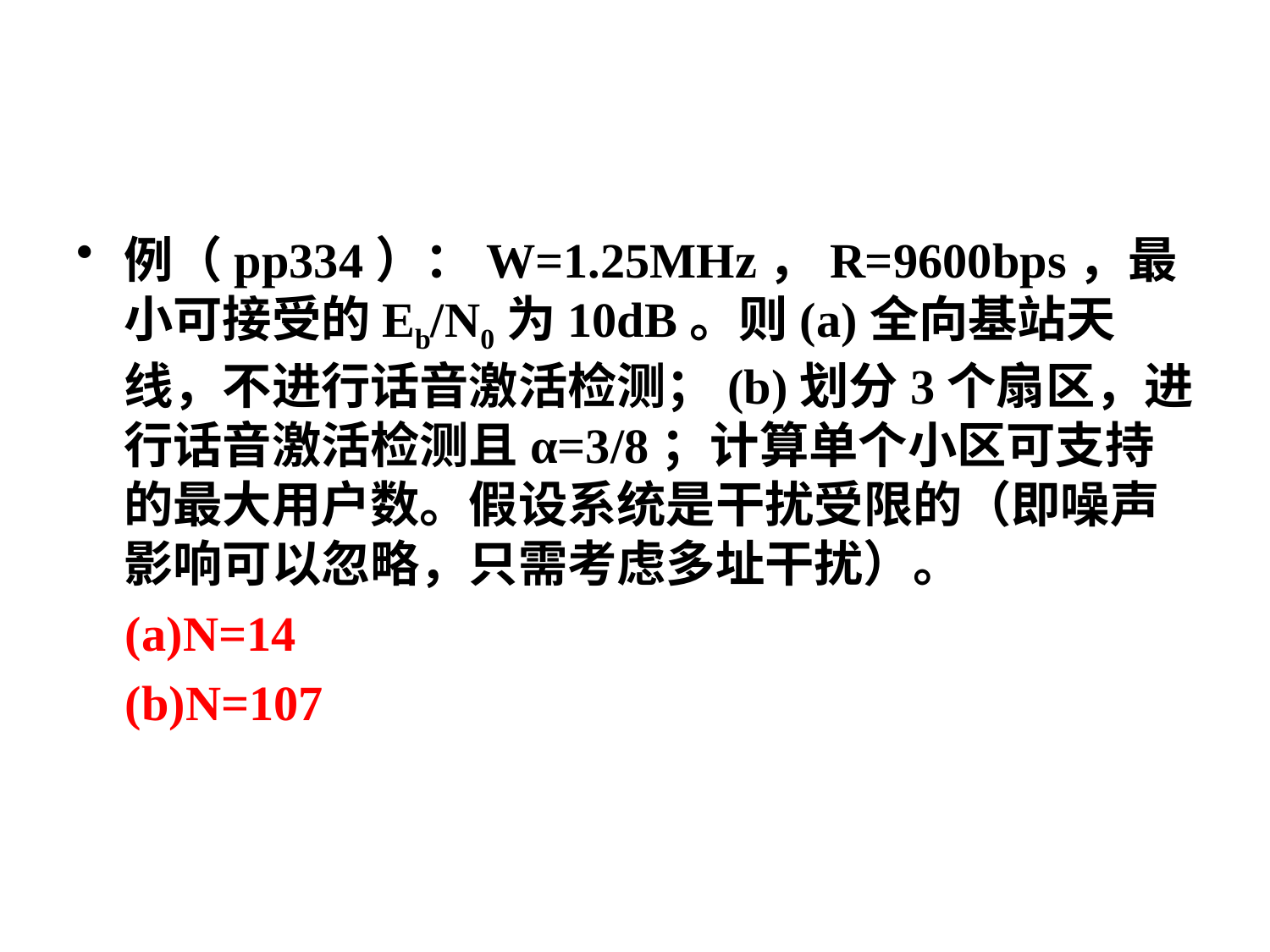

#
例（pp334）：W=1.25MHz，R=9600bps，最小可接受的Eb/N0为10dB。则(a)全向基站天线，不进行话音激活检测；(b)划分3个扇区，进行话音激活检测且α=3/8；计算单个小区可支持的最大用户数。假设系统是干扰受限的（即噪声影响可以忽略，只需考虑多址干扰）。
    (a)N=14
    (b)N=107